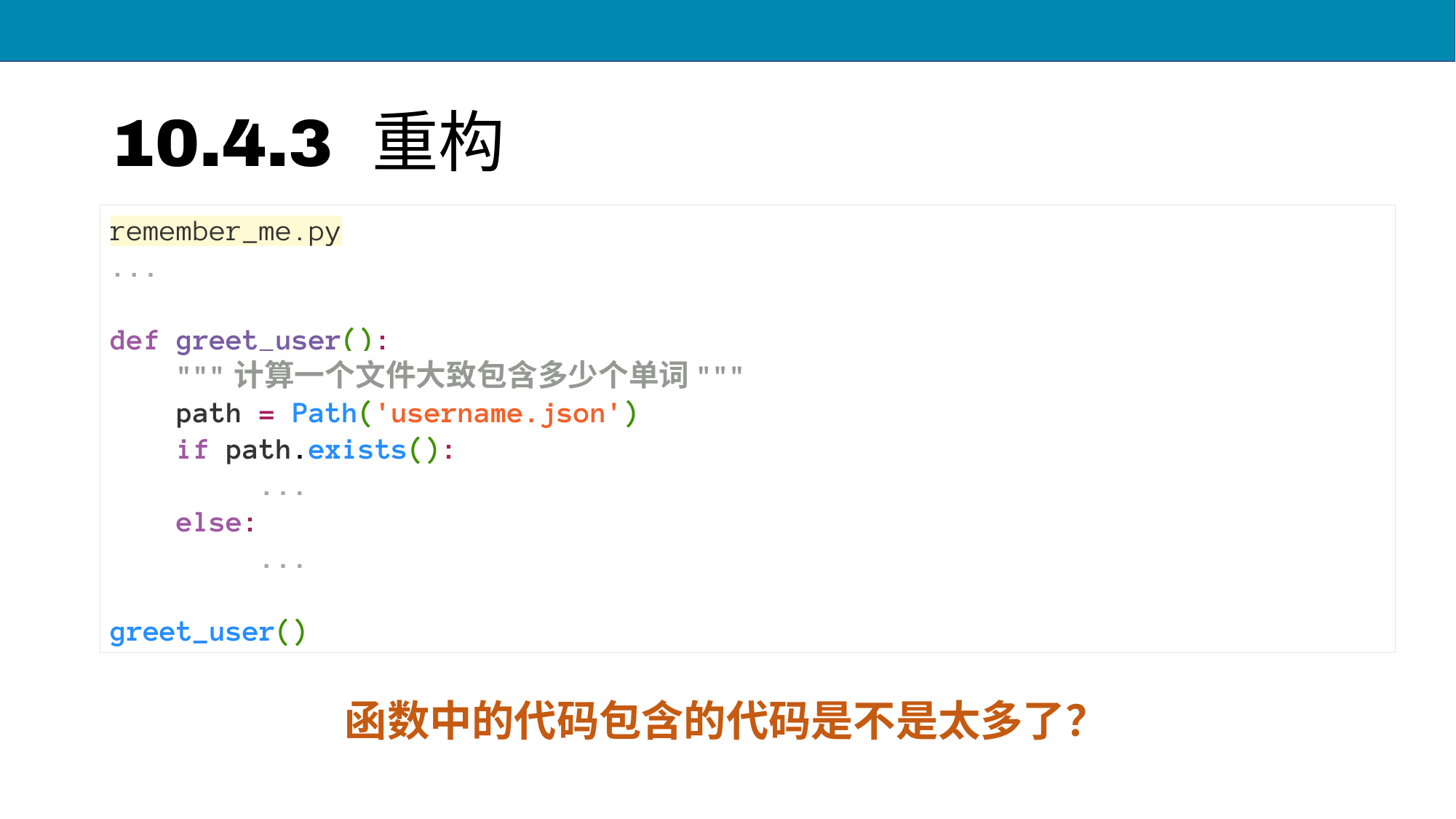

# 10.4.3 重构
remember_me.py
...
def greet_user():
    """计算一个文件大致包含多少个单词"""
    path = Path('username.json')
    if path.exists():
         ...
    else:
         ...
greet_user()
函数中的代码包含的代码是不是太多了？